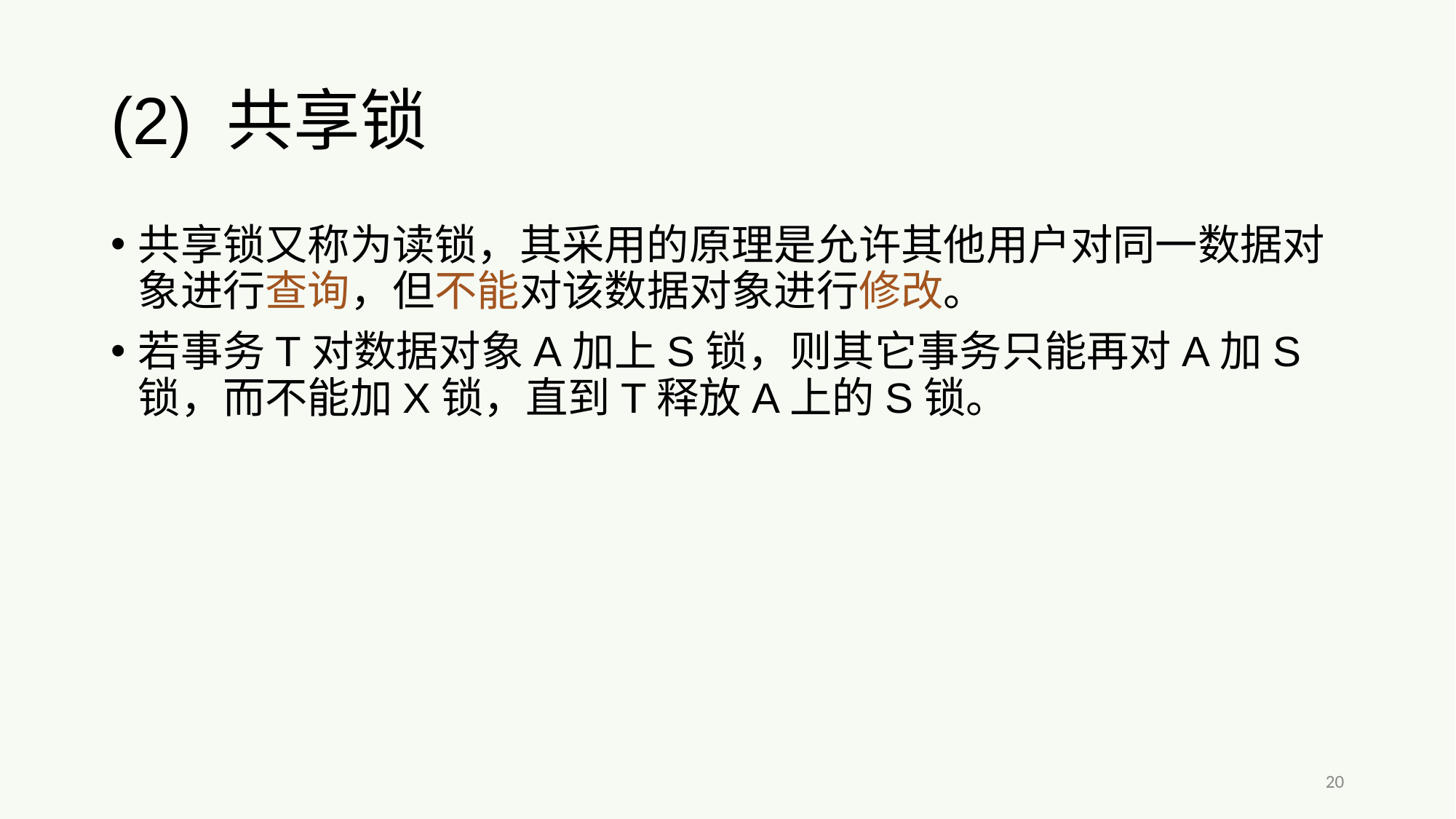

# (2) 共享锁
共享锁又称为读锁，其采用的原理是允许其他用户对同一数据对象进行查询，但不能对该数据对象进行修改。
若事务T对数据对象A加上S锁，则其它事务只能再对A加S锁，而不能加X锁，直到T释放A上的S锁。

20